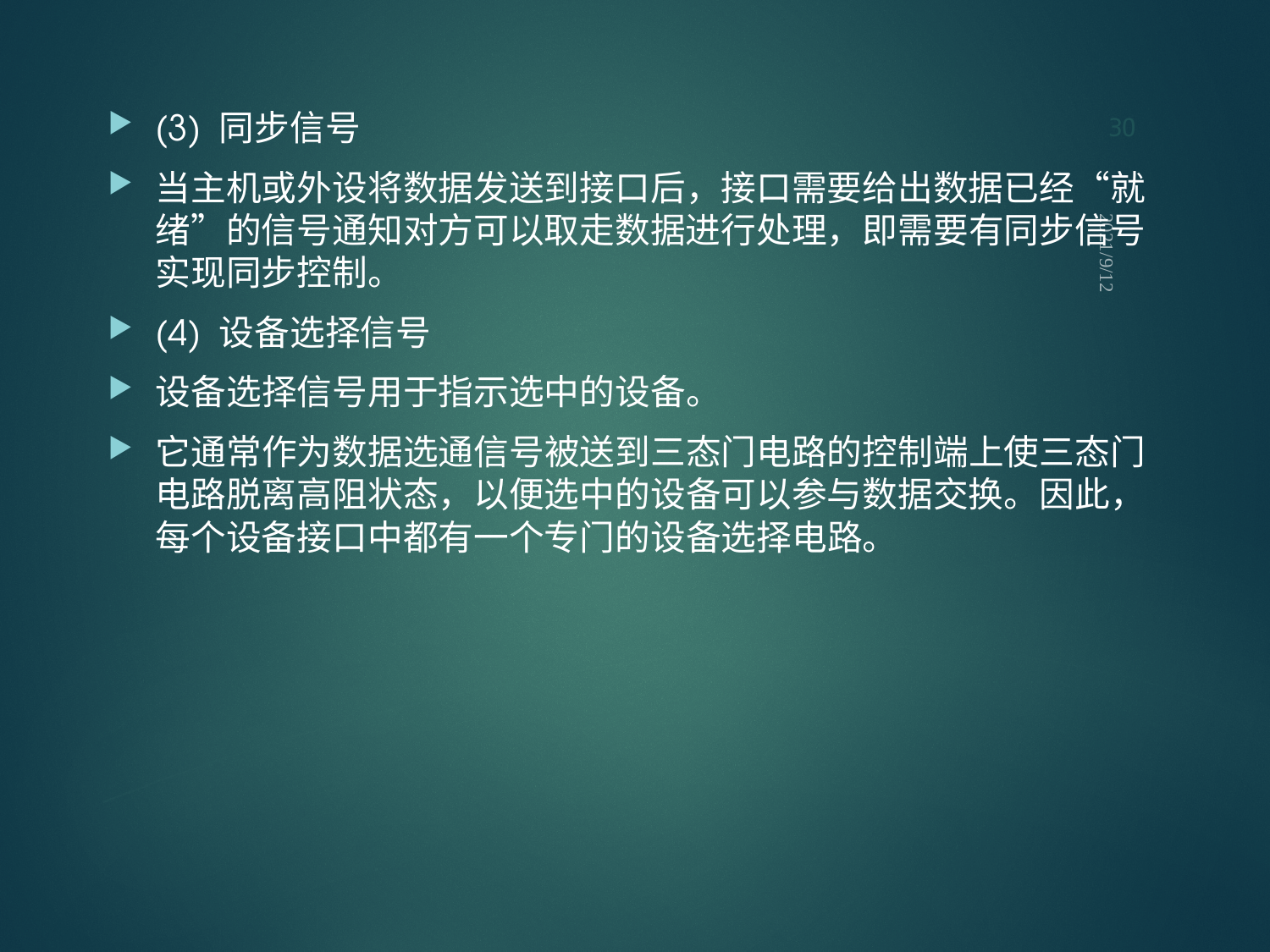

30
(3) 同步信号
当主机或外设将数据发送到接口后，接口需要给出数据已经“就绪”的信号通知对方可以取走数据进行处理，即需要有同步信号实现同步控制。
(4) 设备选择信号
设备选择信号用于指示选中的设备。
它通常作为数据选通信号被送到三态门电路的控制端上使三态门电路脱离高阻状态，以便选中的设备可以参与数据交换。因此，每个设备接口中都有一个专门的设备选择电路。

2021/9/12